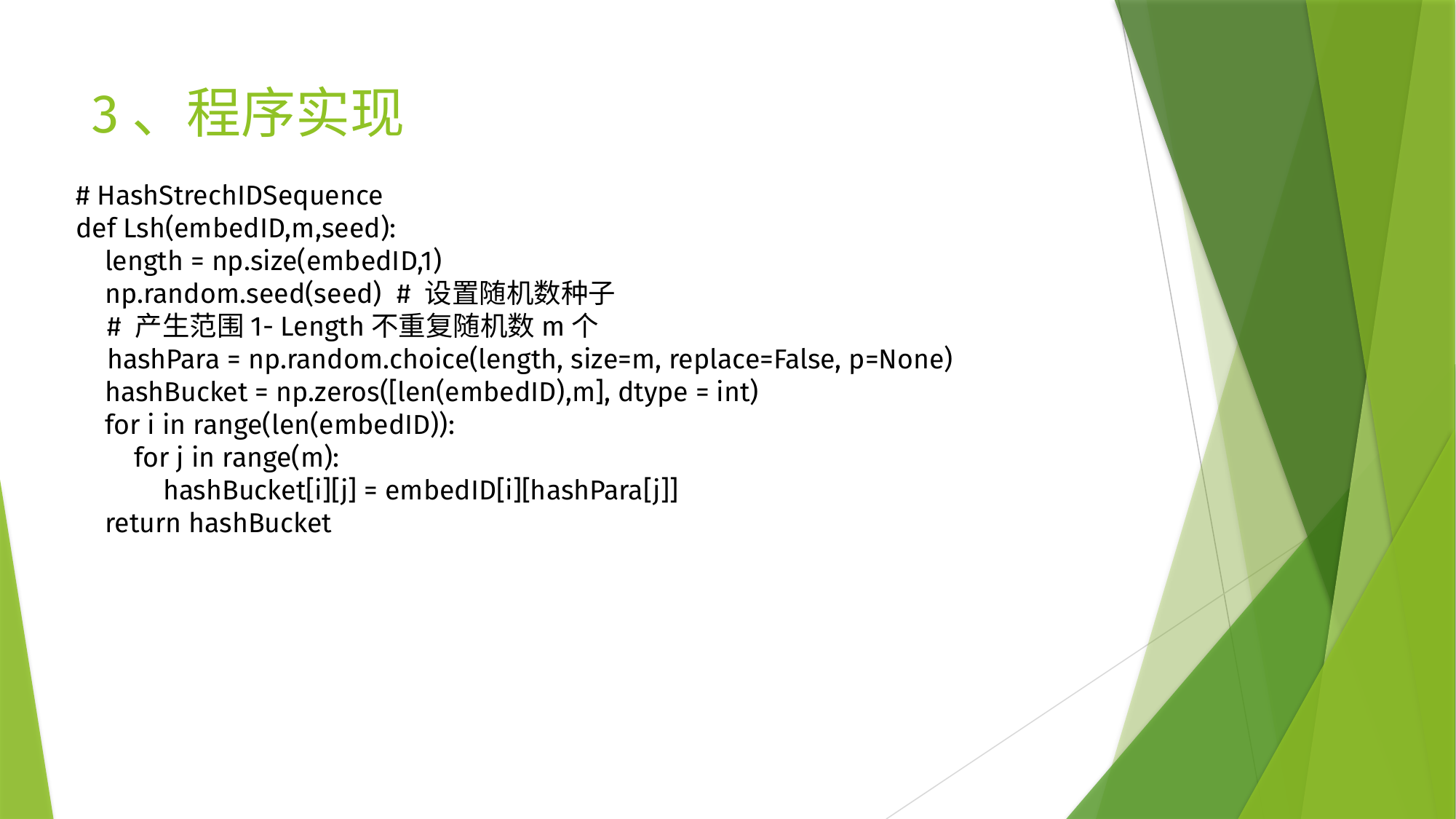

# 3、程序实现
# HashStrechIDSequence def Lsh(embedID,m,seed): length = np.size(embedID,1) np.random.seed(seed)  # 设置随机数种子 # 产生范围1- Length不重复随机数m个 hashPara = np.random.choice(length, size=m, replace=False, p=None) hashBucket = np.zeros([len(embedID),m], dtype = int) for i in range(len(embedID)): for j in range(m): hashBucket[i][j] = embedID[i][hashPara[j]] return hashBucket